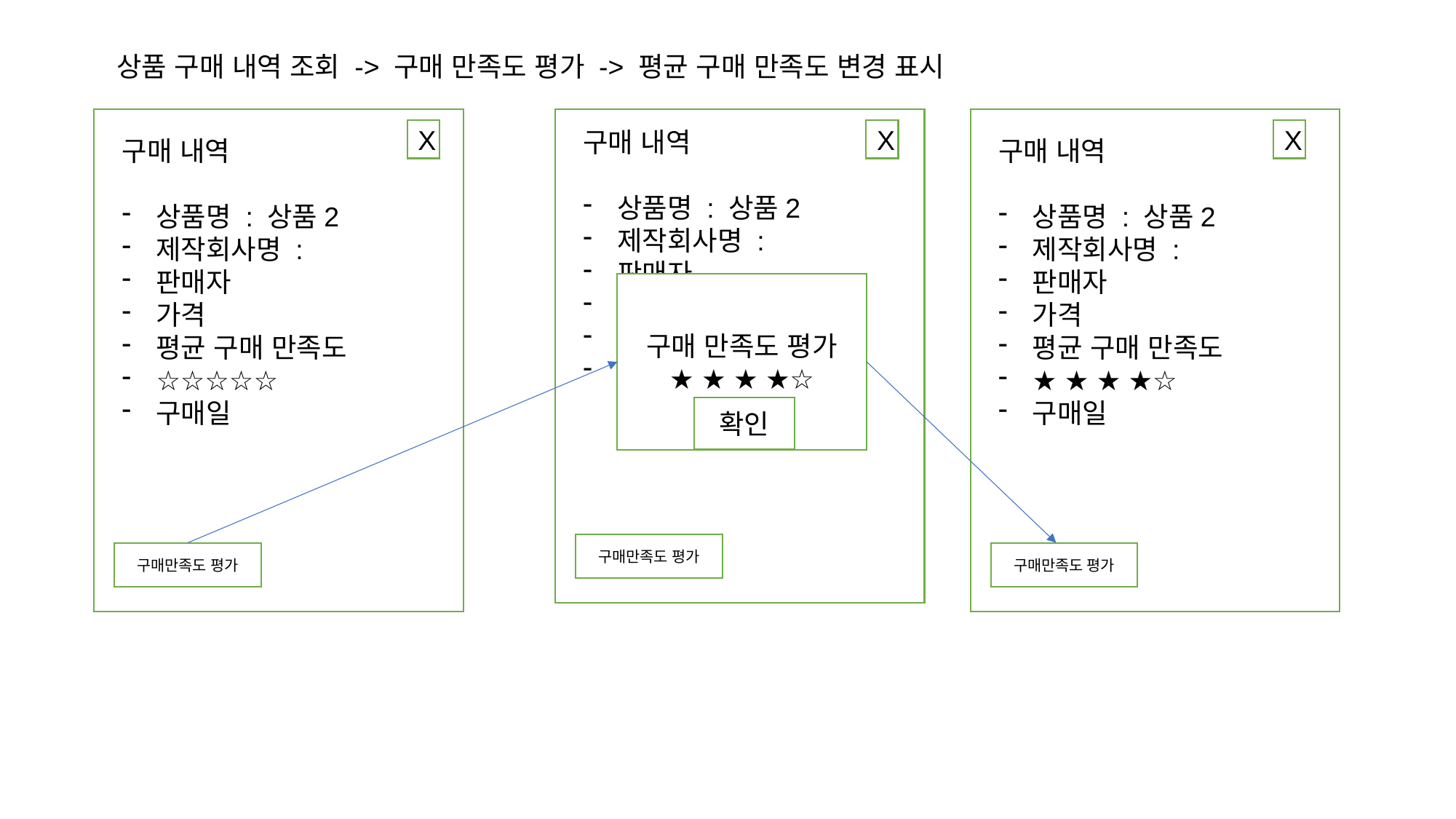

상품 구매 내역 조회 -> 구매 만족도 평가 -> 평균 구매 만족도 변경 표시

X
구매 내역

상품명 : 상품2
제작회사명 :
판매자
가격
평균 구매 만족도
구매일
X
X
구매 내역

상품명 : 상품2
제작회사명 :
판매자
가격
평균 구매 만족도
☆☆☆☆☆
구매일
구매 내역

상품명 : 상품2
제작회사명 :
판매자
가격
평균 구매 만족도
★ ★ ★ ★☆
구매일
구매 만족도 평가
★ ★ ★ ★☆
확인
구매만족도 평가
구매만족도 평가
구매만족도 평가